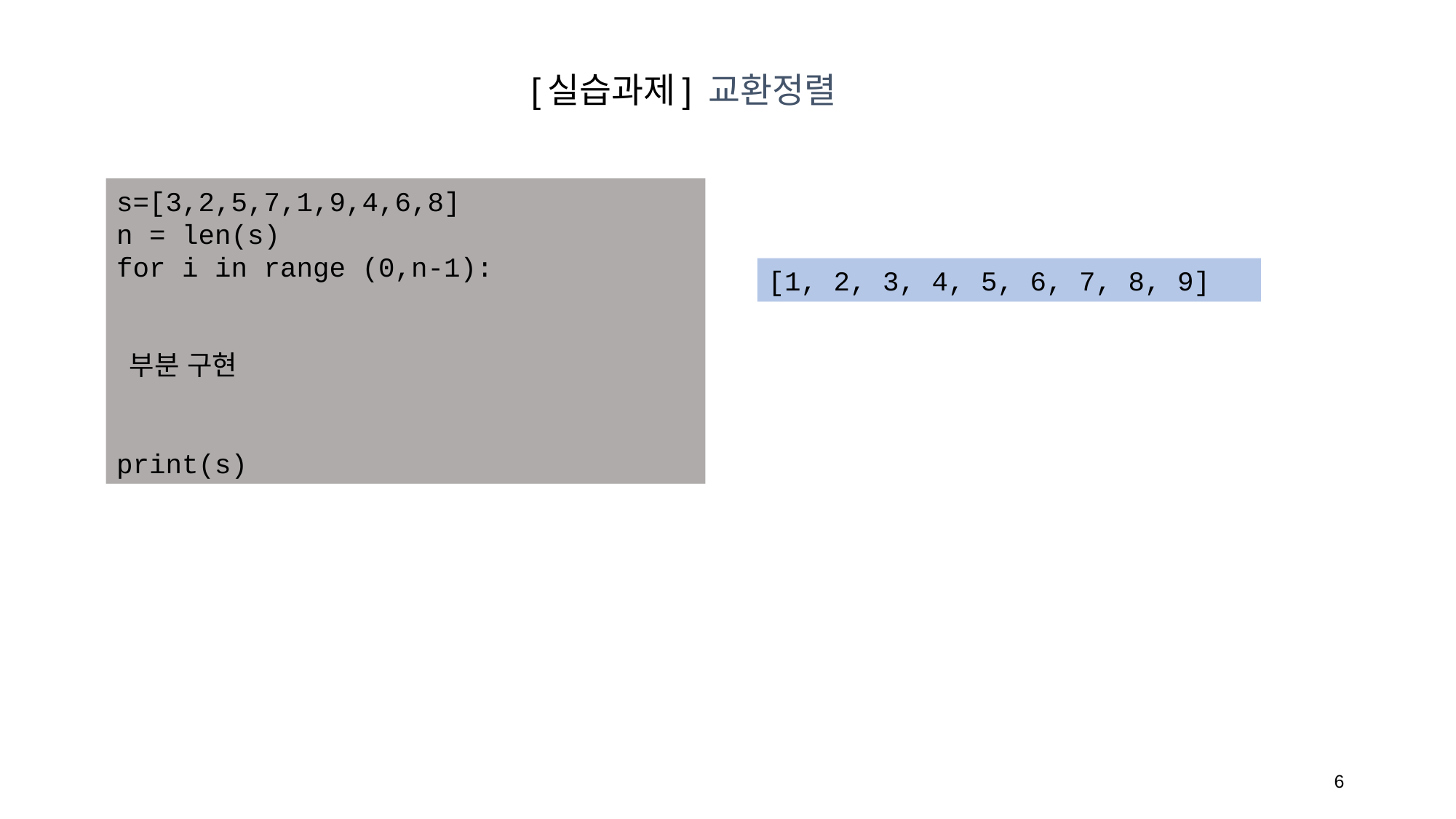

[실습과제] 교환정렬
s=[3,2,5,7,1,9,4,6,8]
n = len(s)
for i in range (0,n-1):

 부분 구현

print(s)
[1, 2, 3, 4, 5, 6, 7, 8, 9]
6